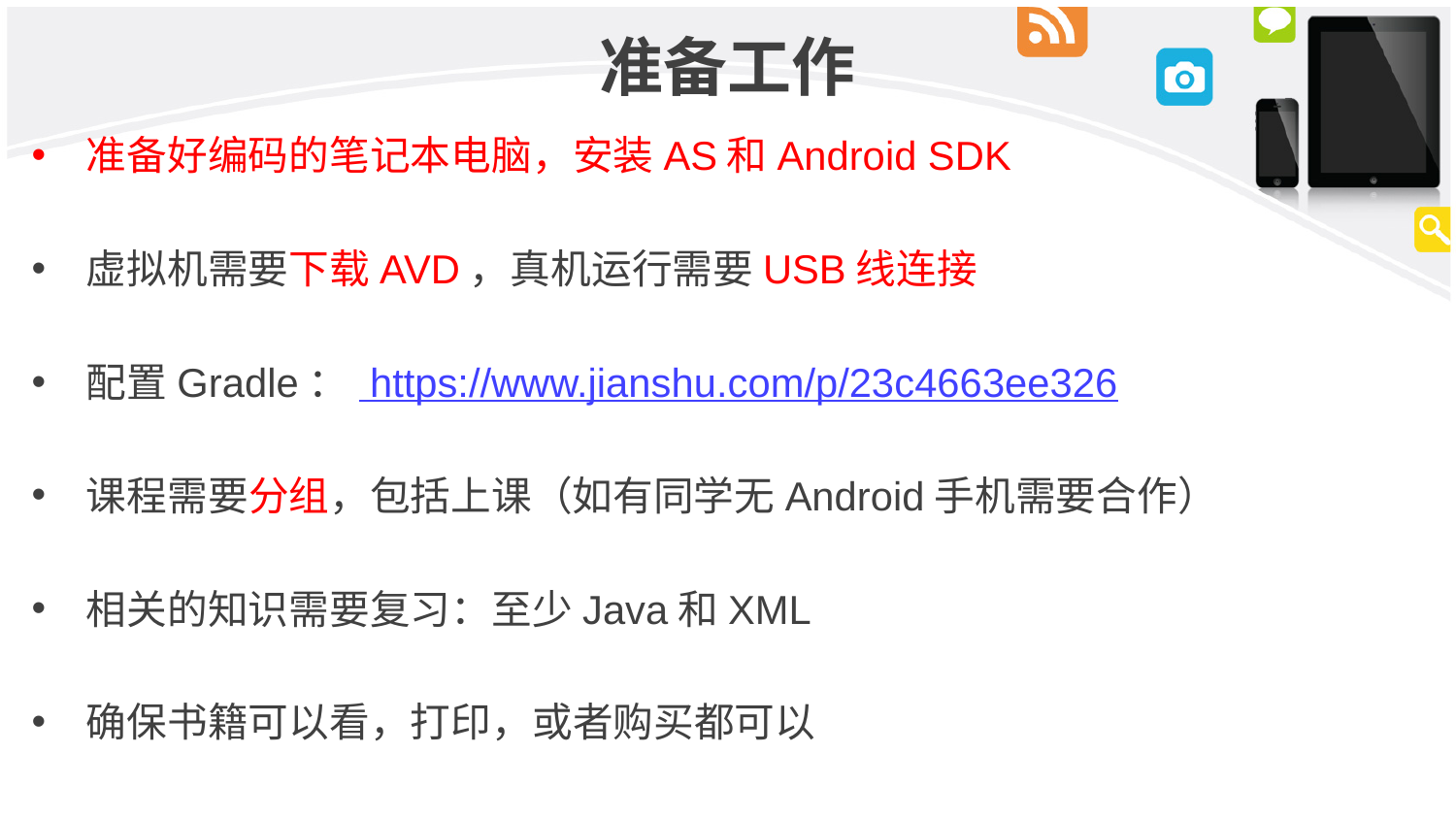

# 准备工作
准备好编码的笔记本电脑，安装AS和Android SDK

虚拟机需要下载AVD，真机运行需要USB线连接

配置Gradle： https://www.jianshu.com/p/23c4663ee326

课程需要分组，包括上课（如有同学无Android手机需要合作）

相关的知识需要复习：至少Java和XML

确保书籍可以看，打印，或者购买都可以